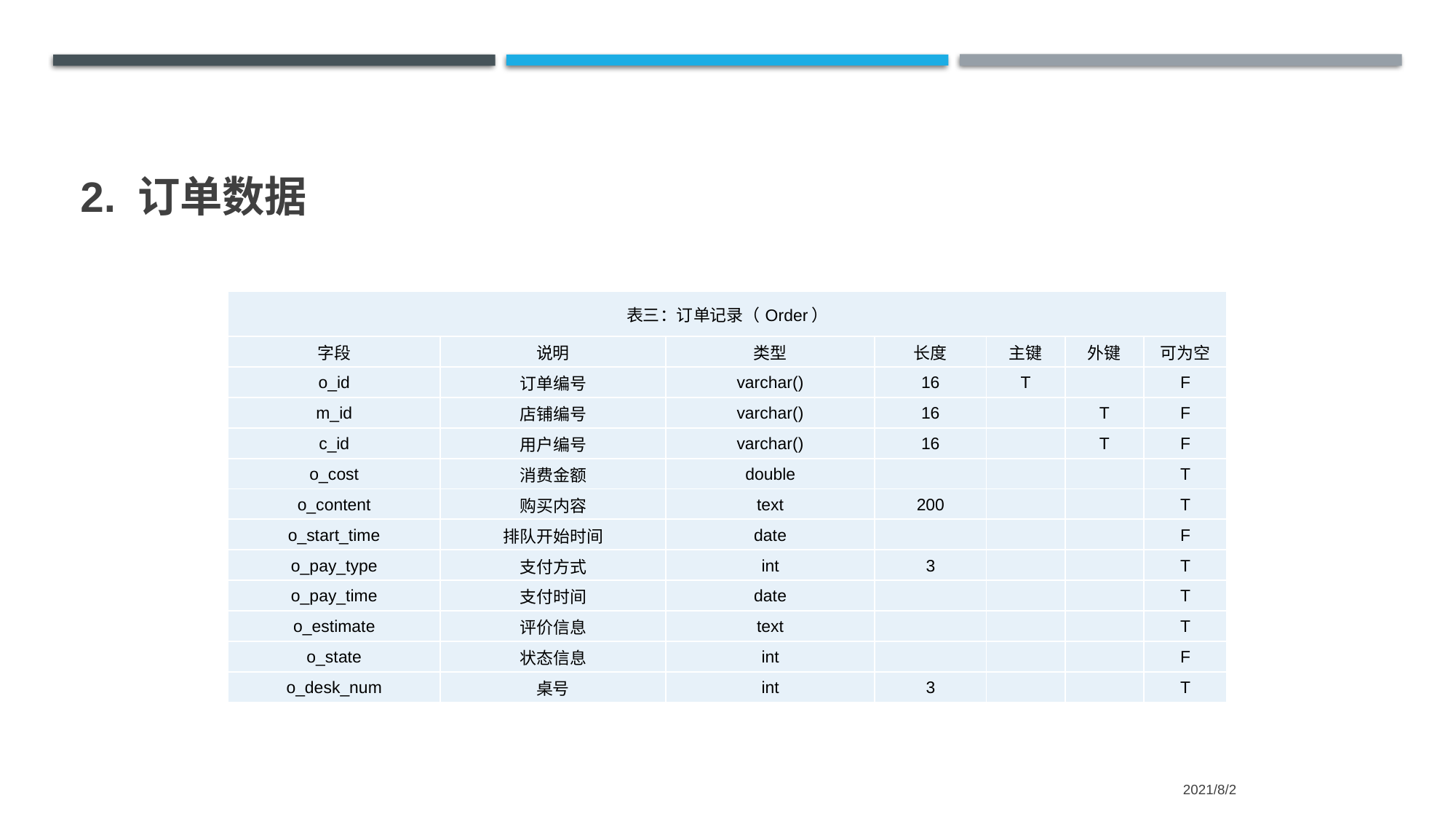

# 2. 订单数据
| 表三：订单记录（Order） |  |  |  |  |  |  |
| --- | --- | --- | --- | --- | --- | --- |
| 字段 | 说明 | 类型 | 长度 | 主键 | 外键 | 可为空 |
| o\_id | 订单编号 | varchar() | 16 | T |  | F |
| m\_id | 店铺编号 | varchar() | 16 |  | T | F |
| c\_id | 用户编号 | varchar() | 16 |  | T | F |
| o\_cost | 消费金额 | double |  |  |  | T |
| o\_content | 购买内容 | text | 200 |  |  | T |
| o\_start\_time | 排队开始时间 | date |  |  |  | F |
| o\_pay\_type | 支付方式 | int | 3 |  |  | T |
| o\_pay\_time | 支付时间 | date |  |  |  | T |
| o\_estimate | 评价信息 | text |  |  |  | T |
| o\_state | 状态信息 | int |  |  |  | F |
| o\_desk\_num | 桌号 | int | 3 |  |  | T |
2021/8/2